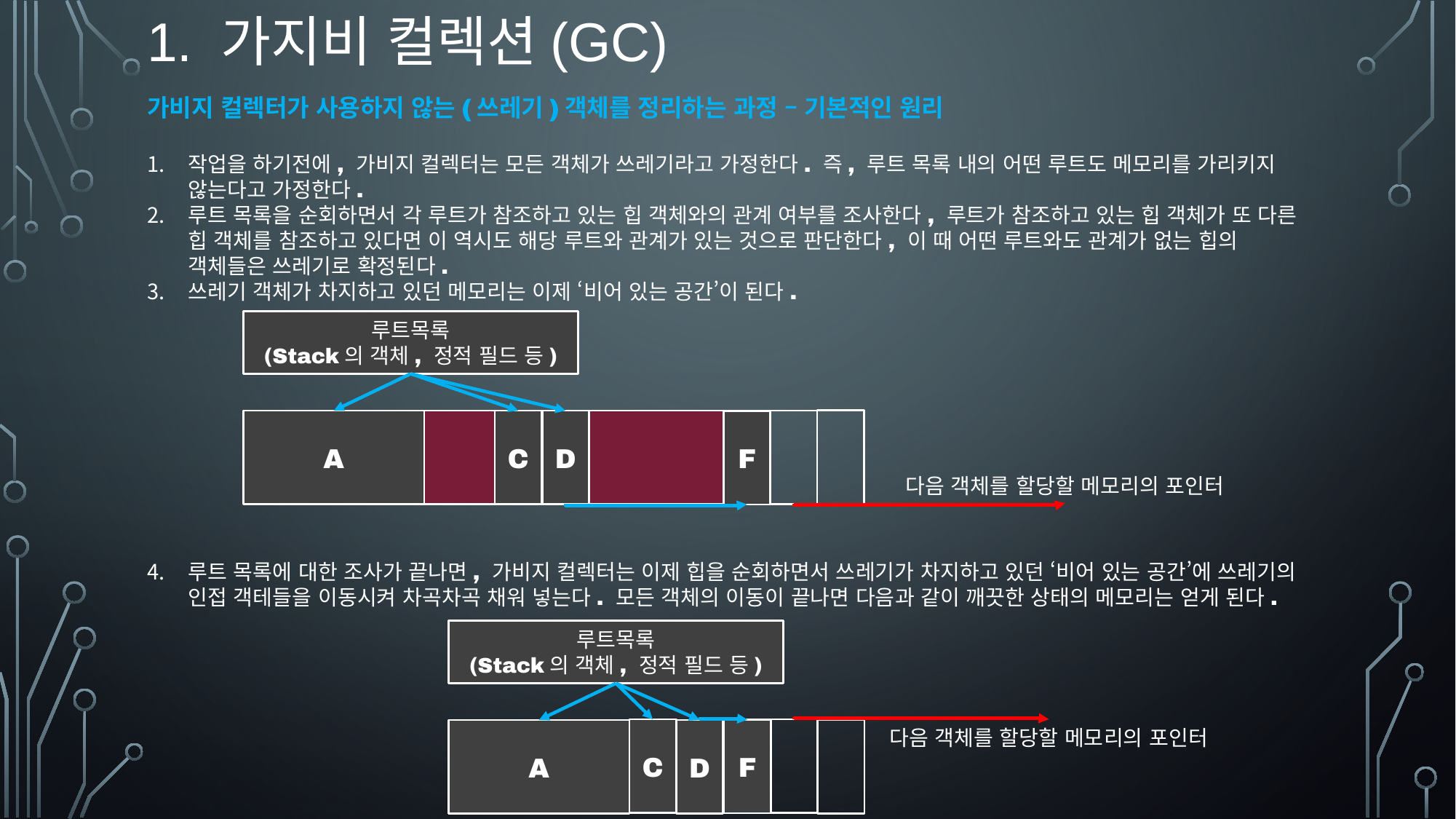

# 1. 가지비 컬렉션(GC)
가비지 컬렉터가 사용하지 않는(쓰레기)객체를 정리하는 과정 – 기본적인 원리

작업을 하기전에, 가비지 컬렉터는 모든 객체가 쓰레기라고 가정한다. 즉, 루트 목록 내의 어떤 루트도 메모리를 가리키지 않는다고 가정한다.
루트 목록을 순회하면서 각 루트가 참조하고 있는 힙 객체와의 관계 여부를 조사한다, 루트가 참조하고 있는 힙 객체가 또 다른 힙 객체를 참조하고 있다면 이 역시도 해당 루트와 관계가 있는 것으로 판단한다, 이 때 어떤 루트와도 관계가 없는 힙의 객체들은 쓰레기로 확정된다.
쓰레기 객체가 차지하고 있던 메모리는 이제 ‘비어 있는 공간’이 된다.

루트 목록에 대한 조사가 끝나면, 가비지 컬렉터는 이제 힙을 순회하면서 쓰레기가 차지하고 있던 ‘비어 있는 공간’에 쓰레기의 인접 객테들을 이동시켜 차곡차곡 채워 넣는다. 모든 객체의 이동이 끝나면 다음과 같이 깨끗한 상태의 메모리는 얻게 된다.
루트목록
(Stack의 객체, 정적 필드 등)

C
D

A
F
다음 객체를 할당할 메모리의 포인터
루트목록
(Stack의 객체, 정적 필드 등)
C

F

D
A
다음 객체를 할당할 메모리의 포인터